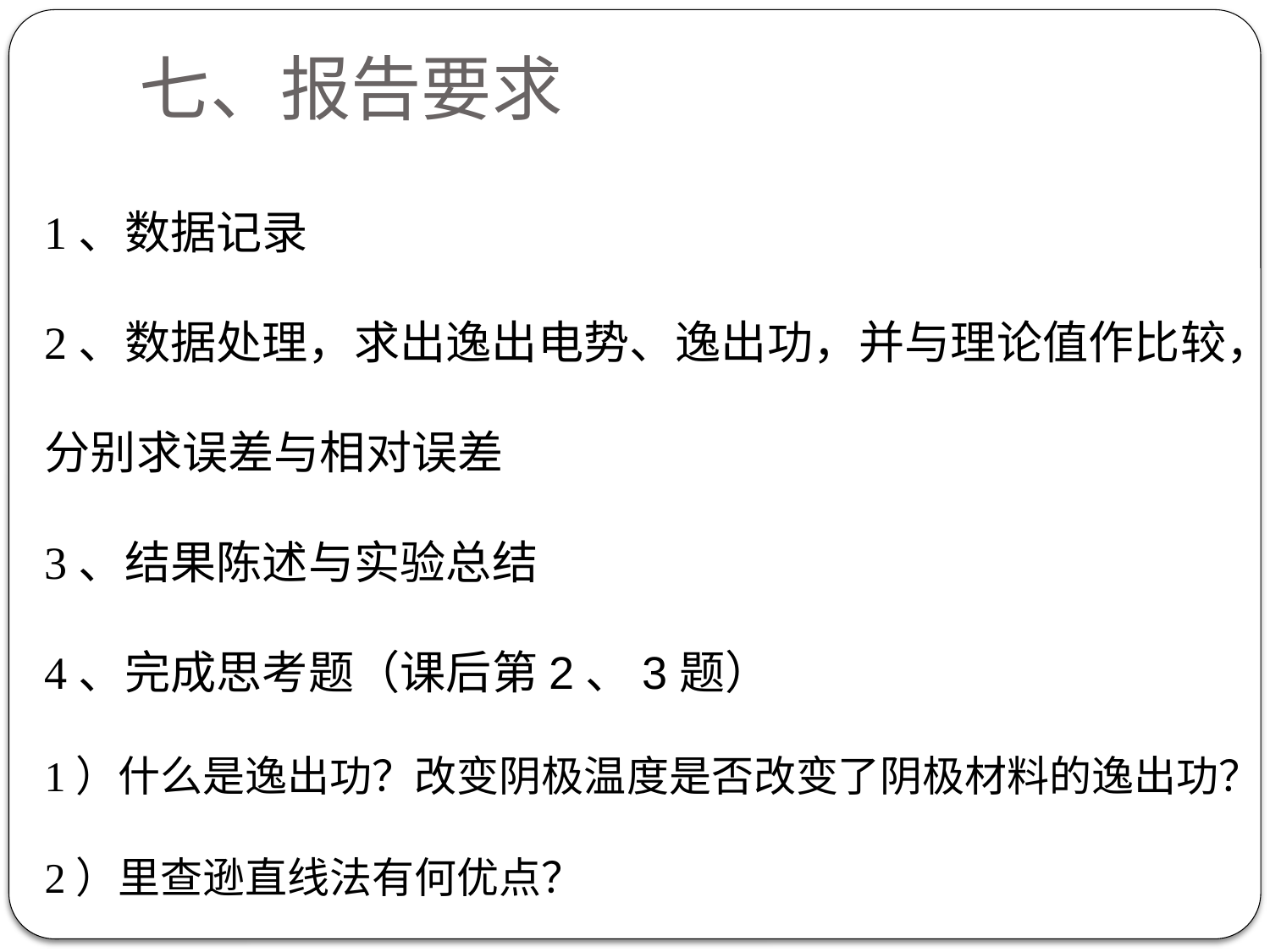

七、报告要求
1、数据记录
2、数据处理，求出逸出电势、逸出功，并与理论值作比较，分别求误差与相对误差
3、结果陈述与实验总结
4、完成思考题（课后第2、3题）
1）什么是逸出功？改变阴极温度是否改变了阴极材料的逸出功？
2）里查逊直线法有何优点？